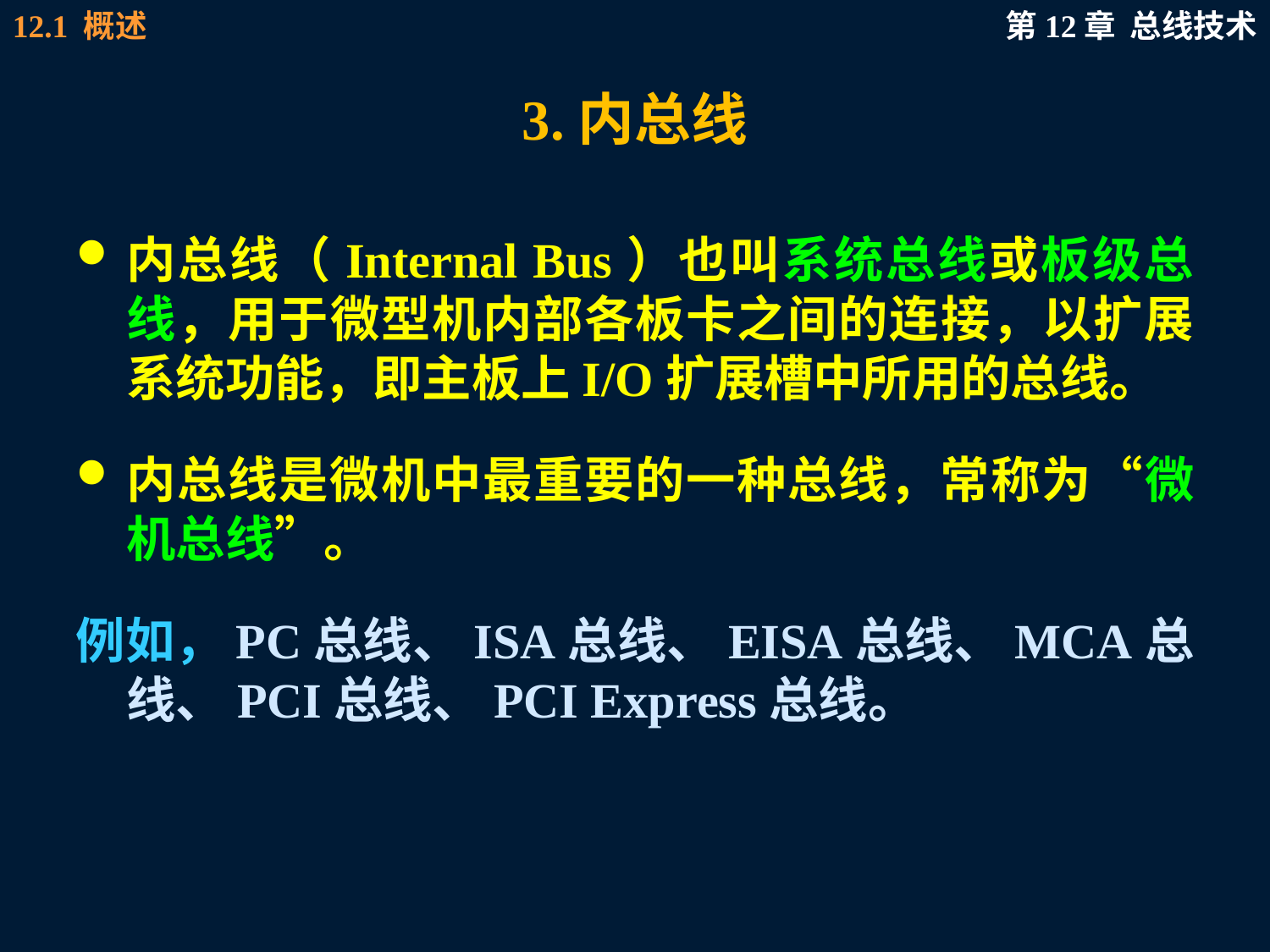

# 3.内总线
内总线（Internal Bus）也叫系统总线或板级总线，用于微型机内部各板卡之间的连接，以扩展系统功能，即主板上I/O扩展槽中所用的总线。
内总线是微机中最重要的一种总线，常称为“微机总线”。
例如，PC总线、ISA总线、EISA总线、MCA总线、PCI总线、PCI Express总线。